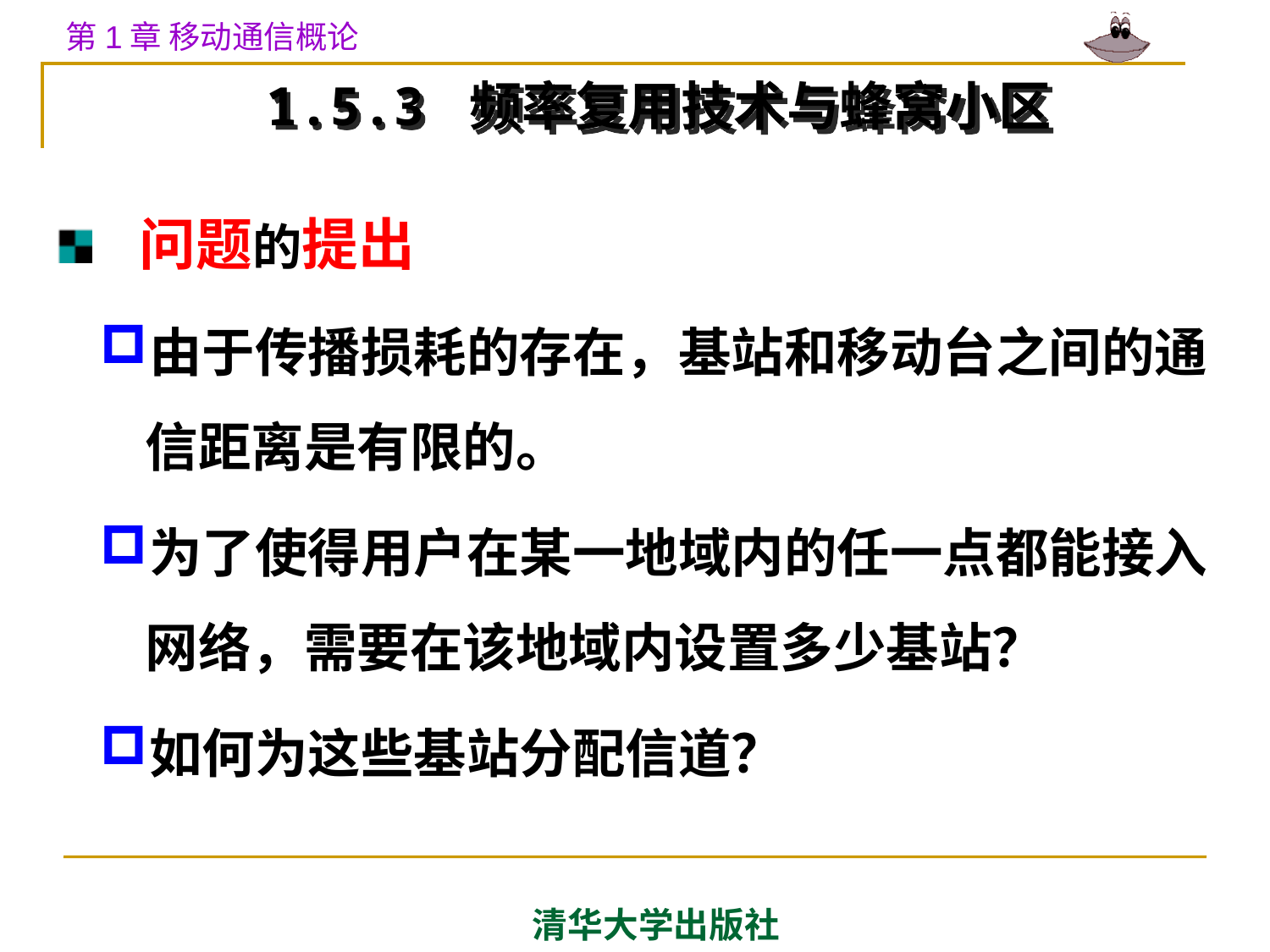

# 1.5.3 频率复用技术与蜂窝小区
  问题的提出
由于传播损耗的存在，基站和移动台之间的通信距离是有限的。
为了使得用户在某一地域内的任一点都能接入网络，需要在该地域内设置多少基站？
如何为这些基站分配信道？